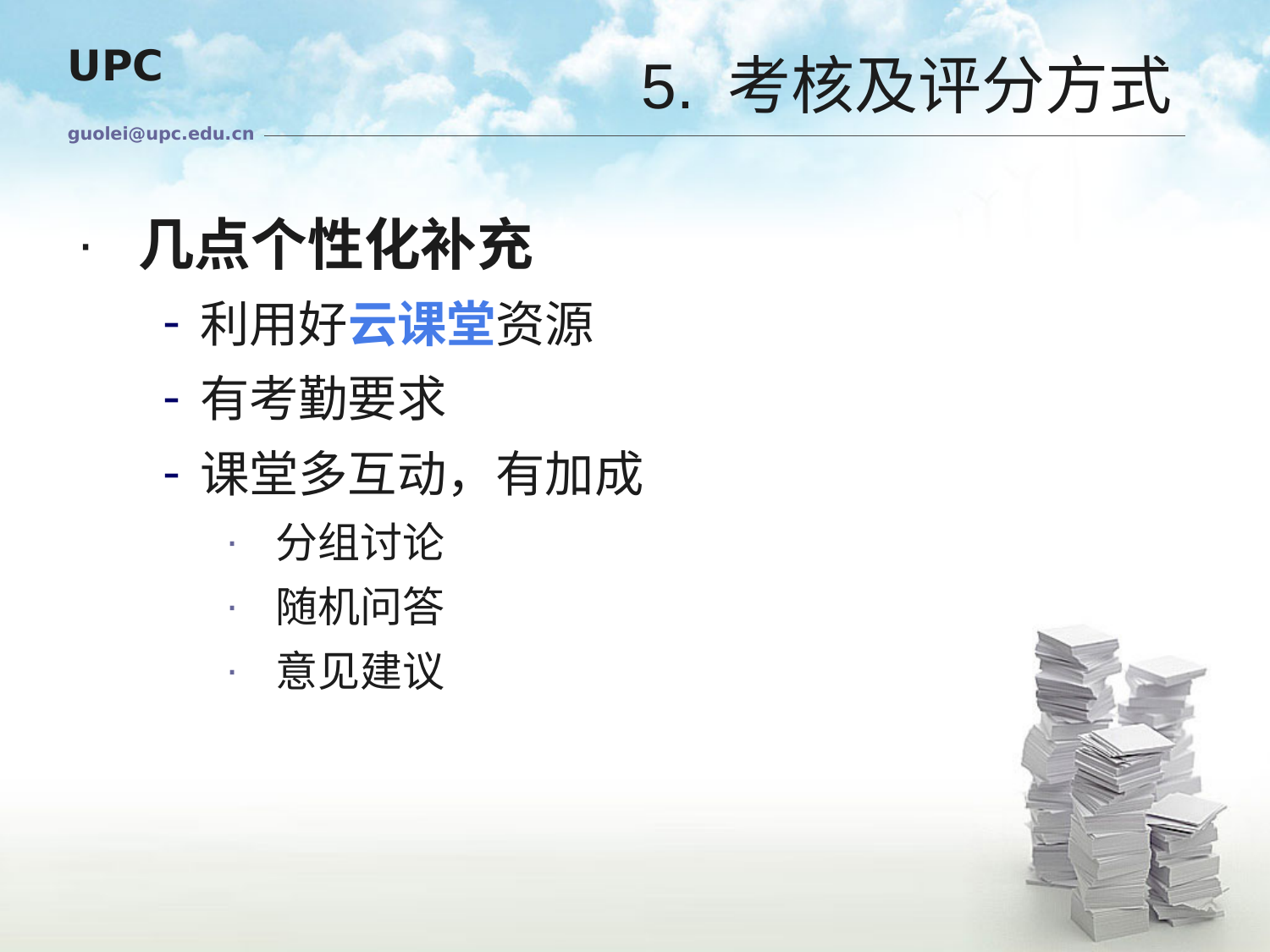

# 5. 考核及评分方式
guolei@upc.edu.cn
几点个性化补充
利用好云课堂资源
有考勤要求
课堂多互动，有加成
分组讨论
随机问答
意见建议